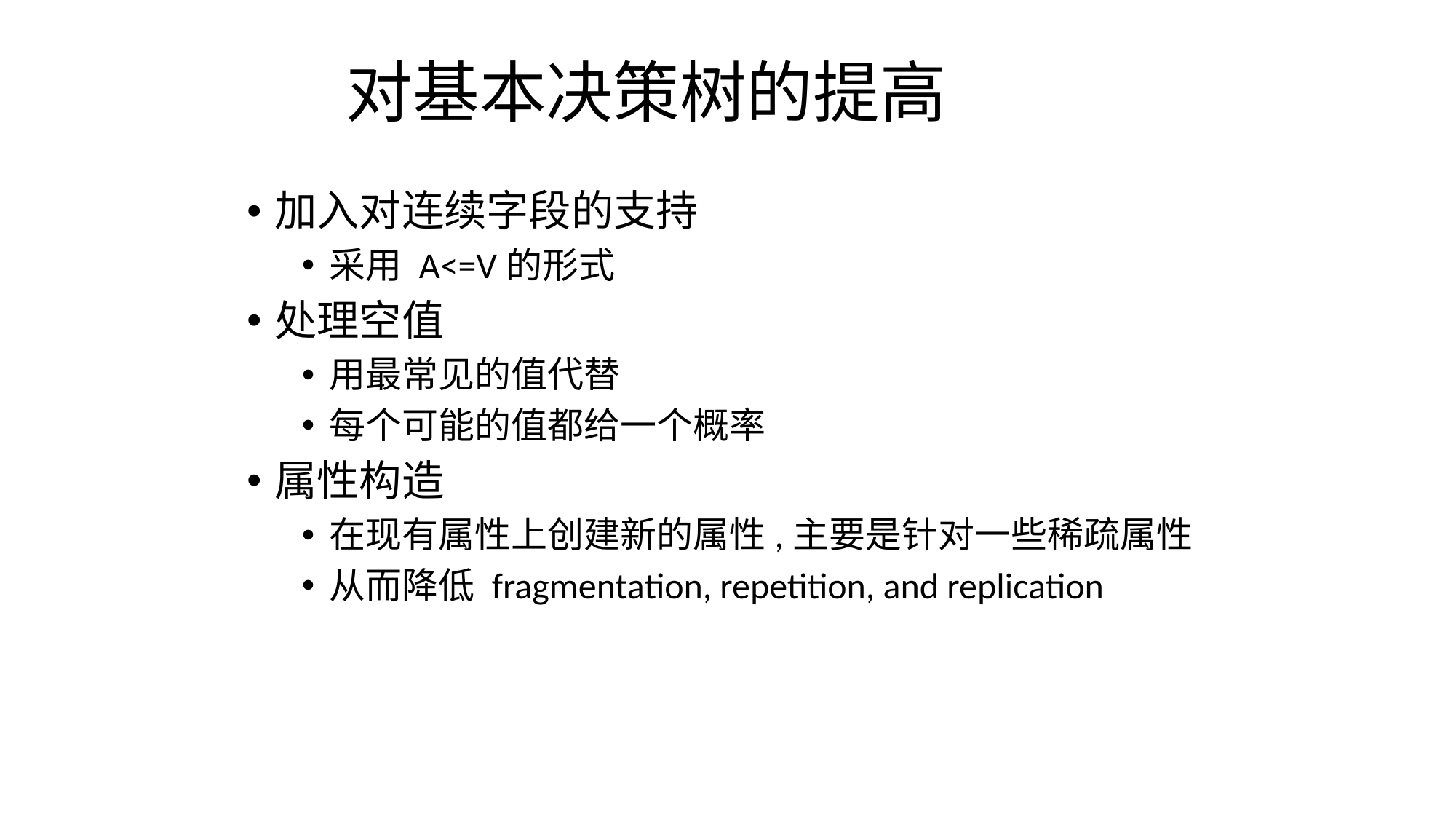

# 对基本决策树的提高
加入对连续字段的支持
采用 A<=V的形式
处理空值
用最常见的值代替
每个可能的值都给一个概率
属性构造
在现有属性上创建新的属性,主要是针对一些稀疏属性
从而降低 fragmentation, repetition, and replication